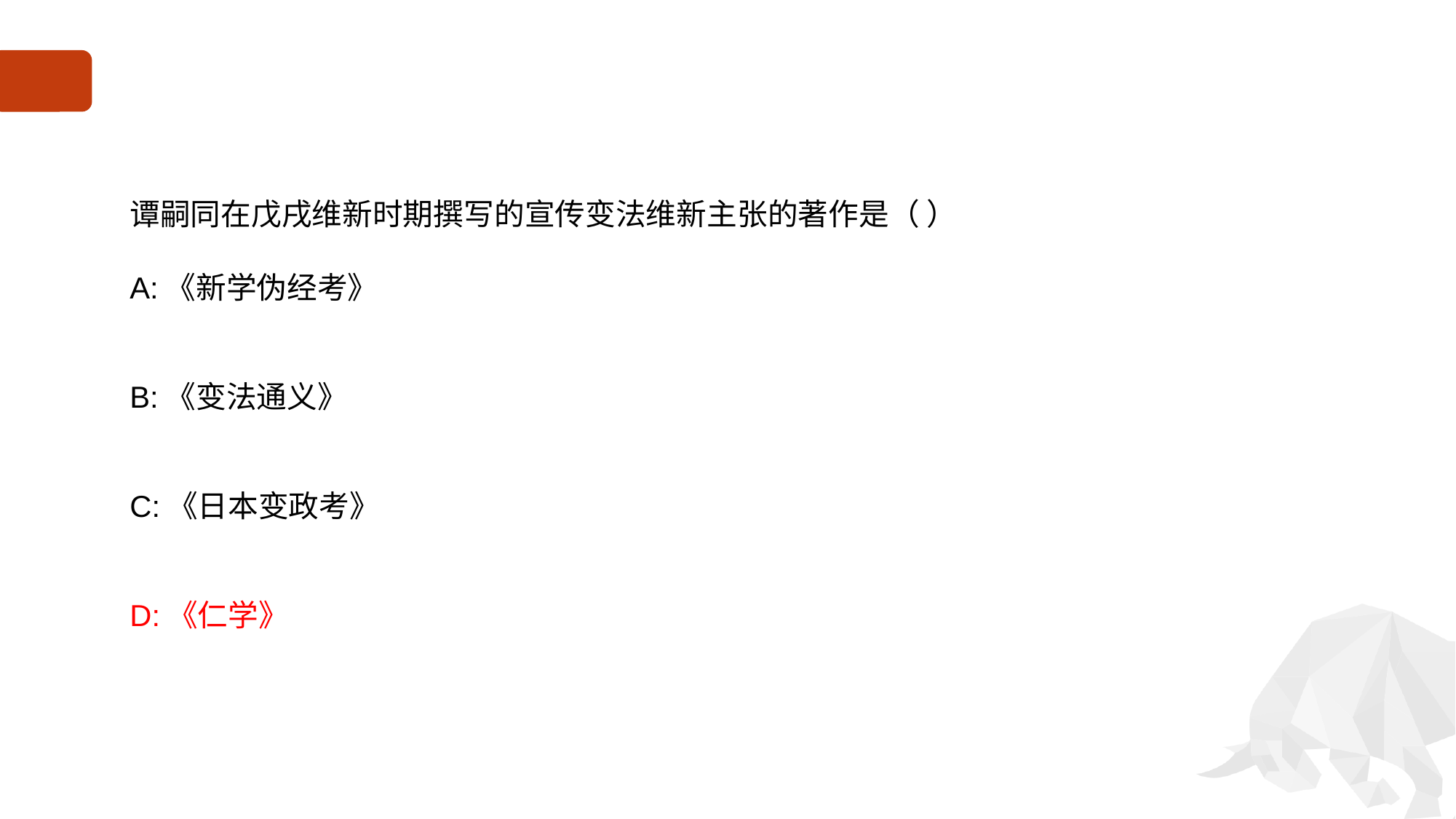

#
谭嗣同在戊戌维新时期撰写的宣传变法维新主张的著作是（ ）

A:《新学伪经考》

B:《变法通义》

C:《日本变政考》

D:《仁学》